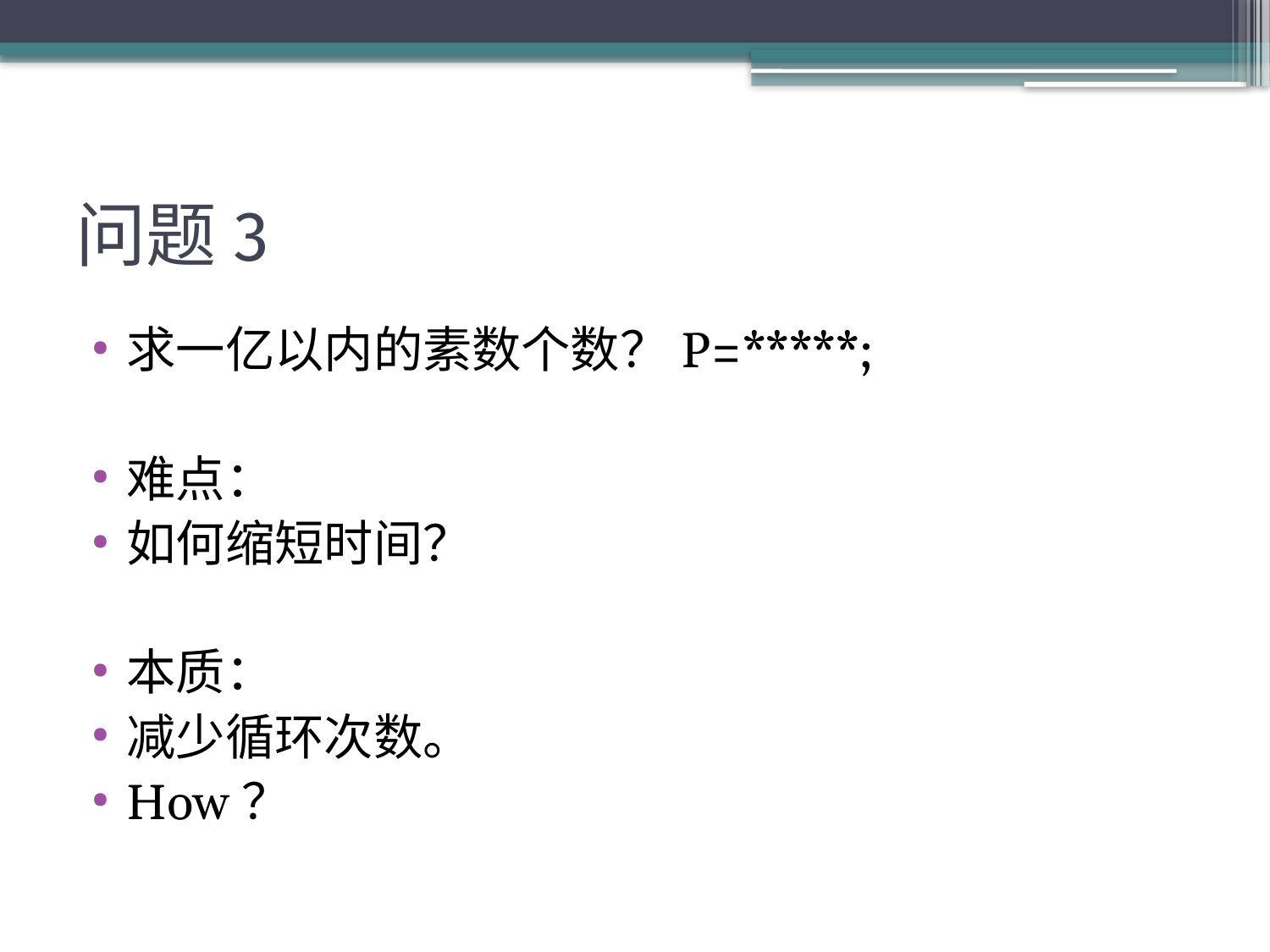

# 问题3
求一亿以内的素数个数？P=*****;

难点：
如何缩短时间？

本质：
减少循环次数。
How？